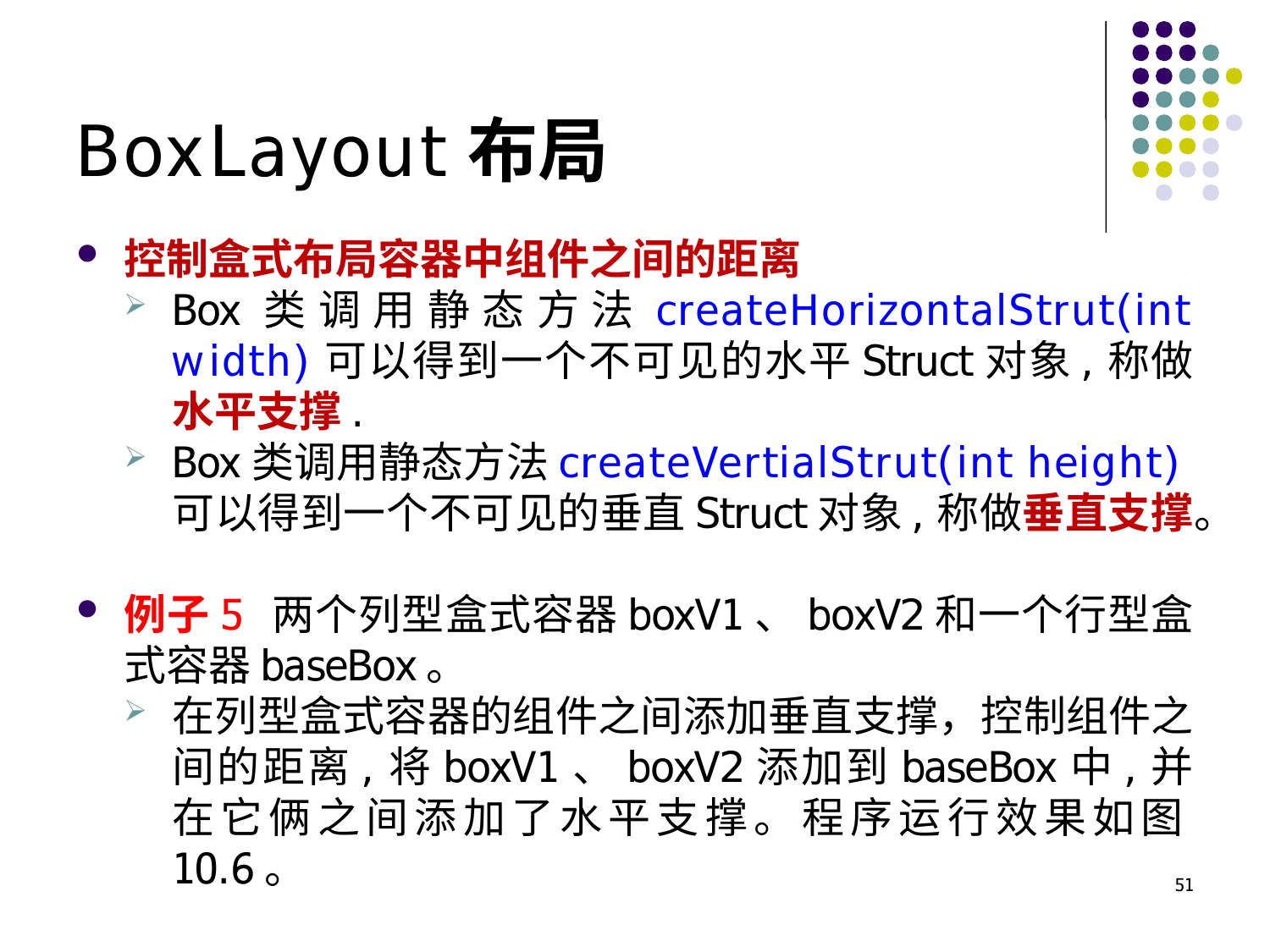

# BoxLayout布局
控制盒式布局容器中组件之间的距离
Box类调用静态方法createHorizontalStrut(int width)可以得到一个不可见的水平Struct对象,称做水平支撑.
Box类调用静态方法createVertialStrut(int height)可以得到一个不可见的垂直Struct对象,称做垂直支撑。

例子5 两个列型盒式容器boxV1、boxV2和一个行型盒式容器baseBox。
在列型盒式容器的组件之间添加垂直支撑，控制组件之间的距离,将boxV1、boxV2添加到baseBox中,并在它俩之间添加了水平支撑。程序运行效果如图10.6。

51